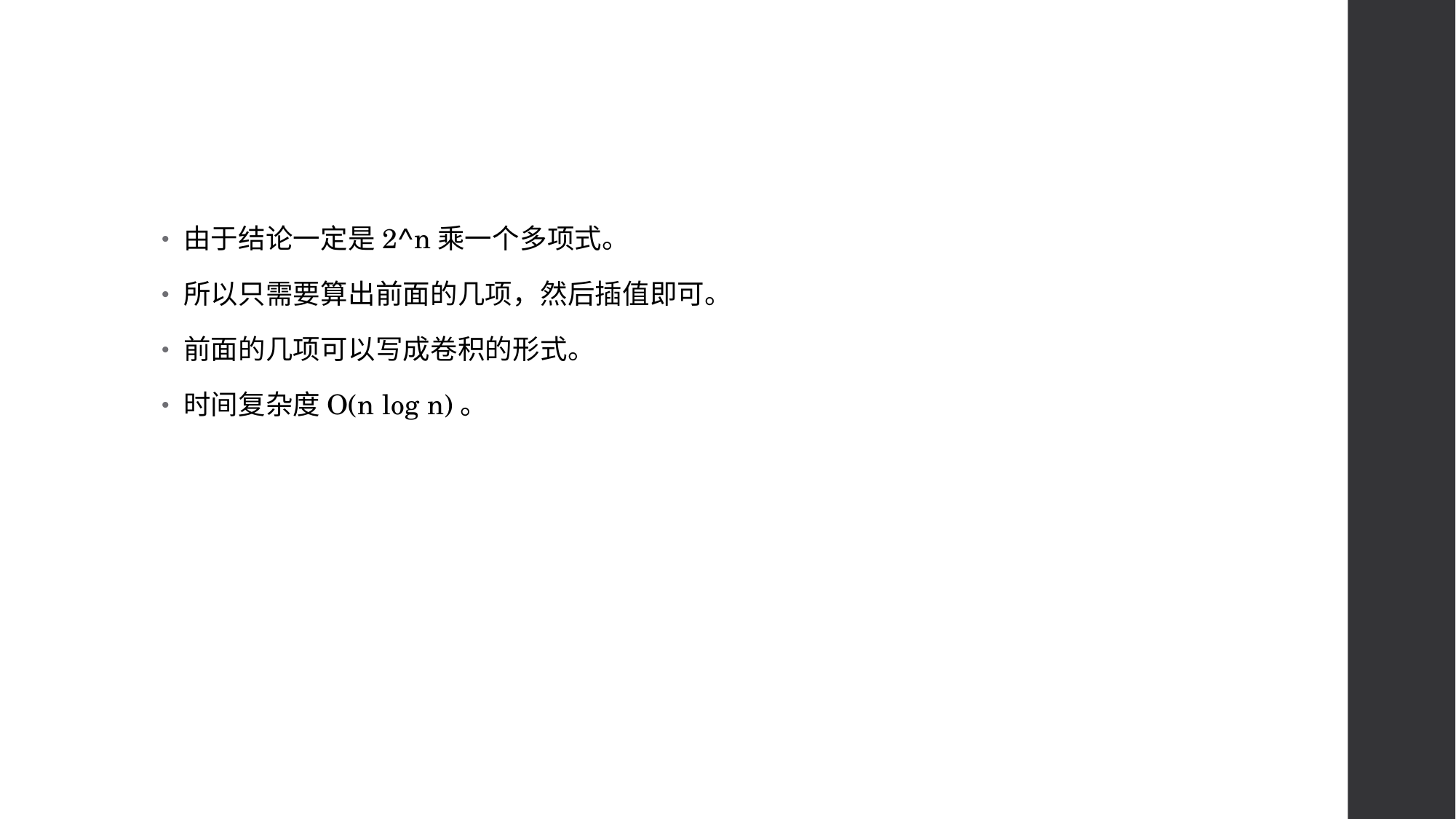

#
由于结论一定是2^n乘一个多项式。
所以只需要算出前面的几项，然后插值即可。
前面的几项可以写成卷积的形式。
时间复杂度O(n log n)。